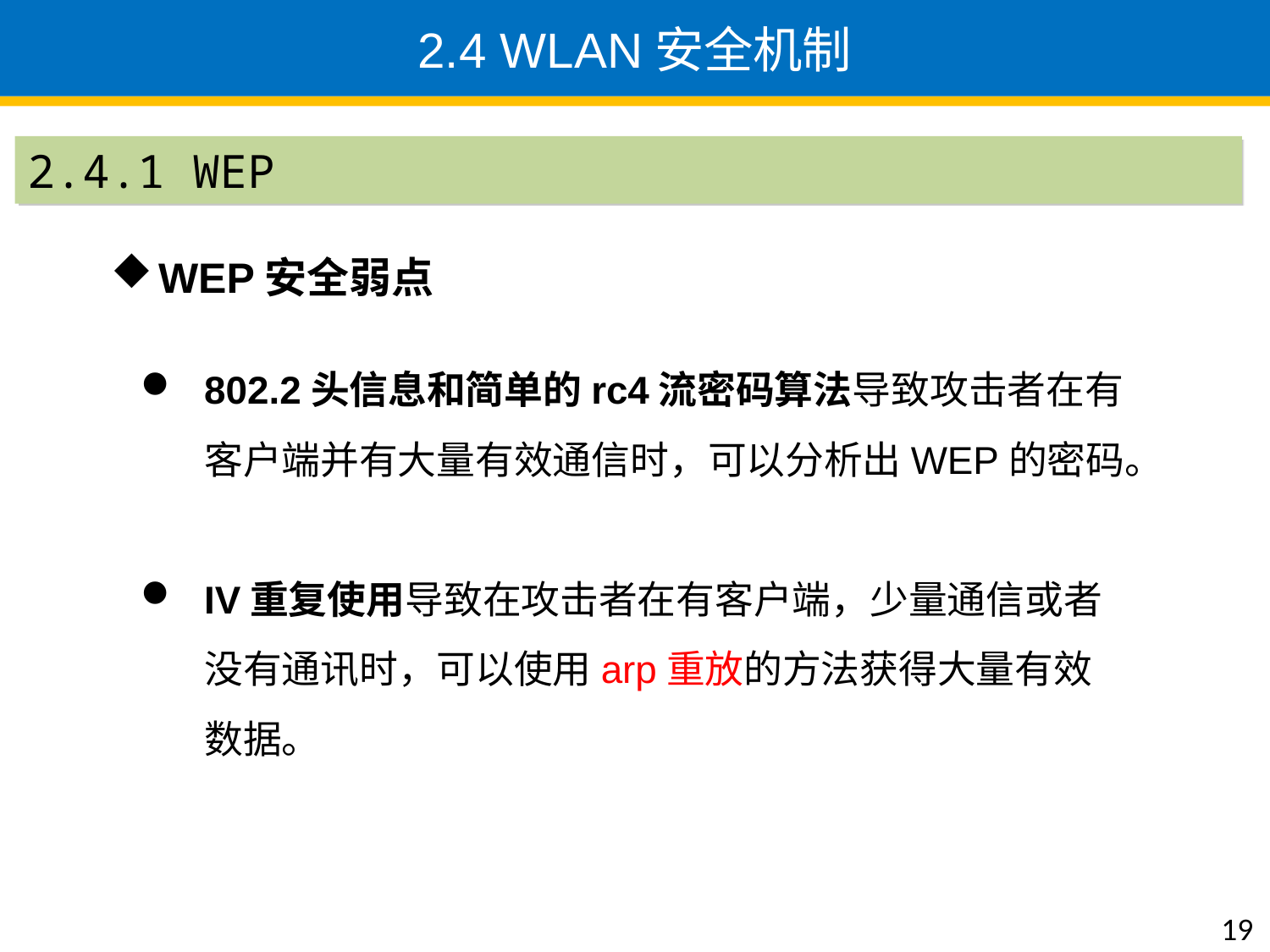

# 2.4 WLAN安全机制
2.4.1 WEP
WEP安全弱点
802.2头信息和简单的rc4流密码算法导致攻击者在有客户端并有大量有效通信时，可以分析出WEP的密码。

IV重复使用导致在攻击者在有客户端，少量通信或者没有通讯时，可以使用arp重放的方法获得大量有效数据。
19